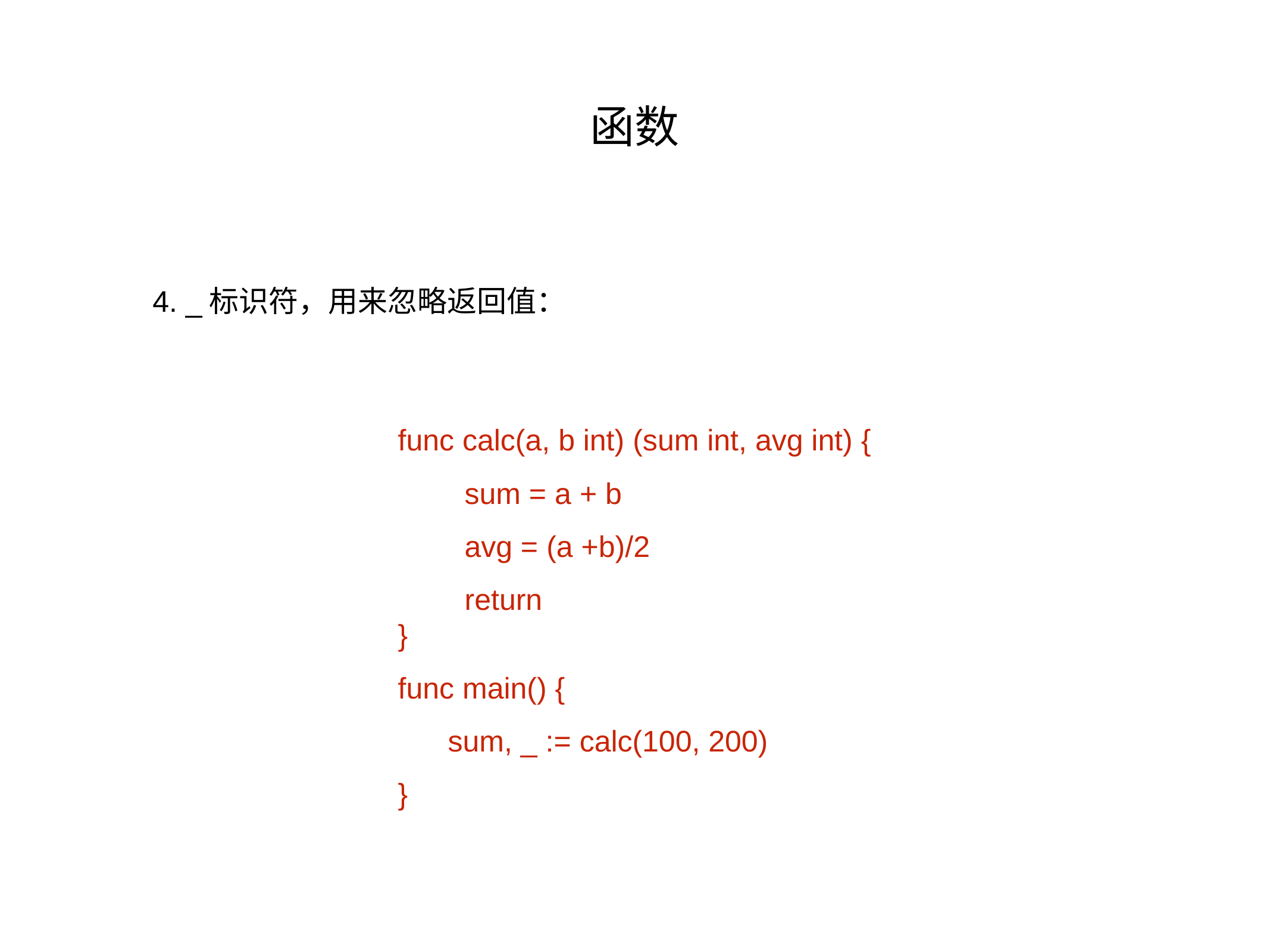

函数
4. _标识符，用来忽略返回值：
func calc(a, b int) (sum int, avg int) {
        sum = a + b
        avg = (a +b)/2
        return
}
func main() {
      sum, _ := calc(100, 200)
}